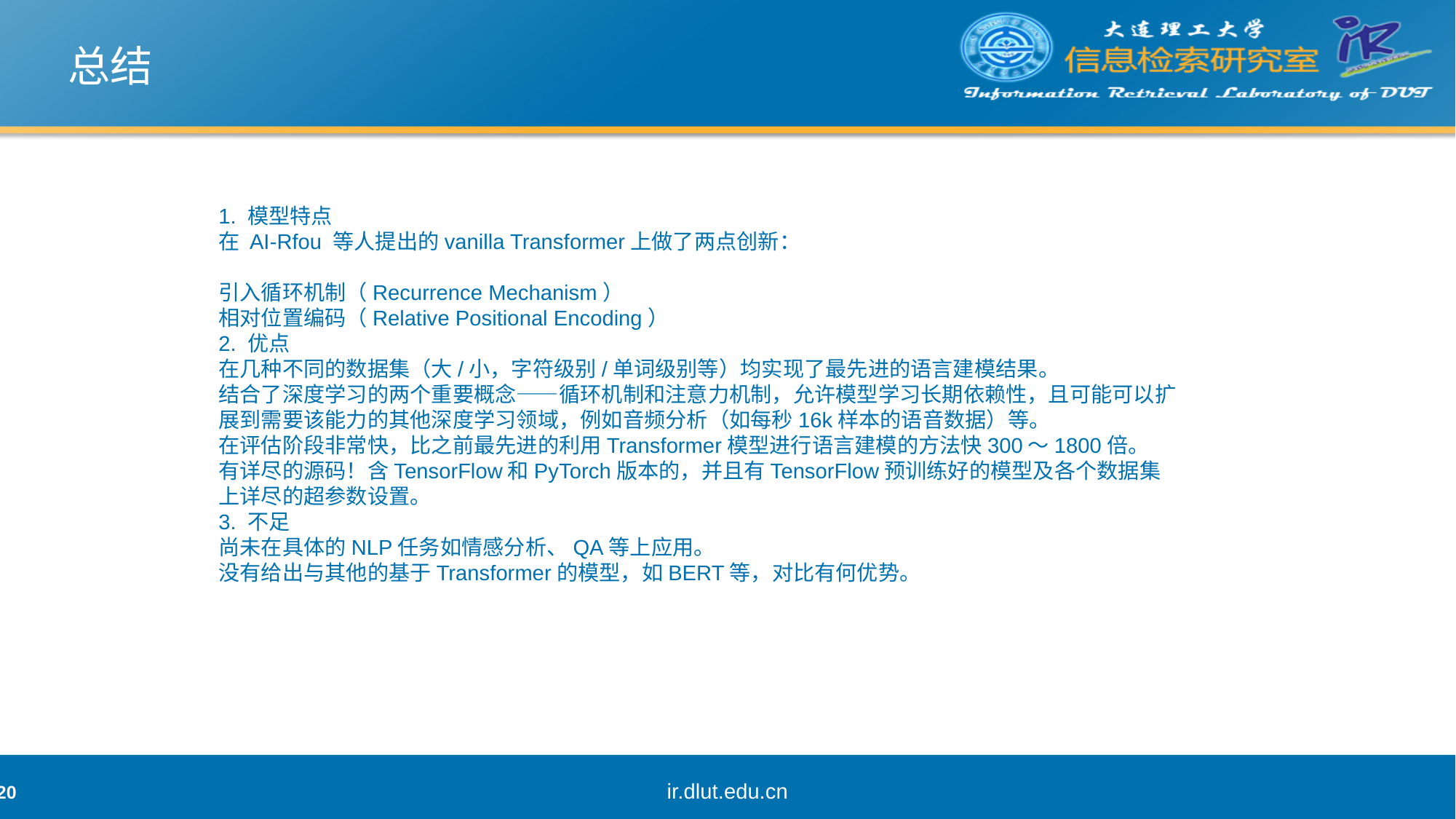

# 总结
1. 模型特点
在 AI-Rfou 等人提出的vanilla Transformer上做了两点创新：

引入循环机制（Recurrence Mechanism）
相对位置编码（Relative Positional Encoding）
2. 优点
在几种不同的数据集（大/小，字符级别/单词级别等）均实现了最先进的语言建模结果。
结合了深度学习的两个重要概念——循环机制和注意力机制，允许模型学习长期依赖性，且可能可以扩展到需要该能力的其他深度学习领域，例如音频分析（如每秒16k样本的语音数据）等。
在评估阶段非常快，比之前最先进的利用Transformer模型进行语言建模的方法快300～1800倍。
有详尽的源码！含TensorFlow和PyTorch版本的，并且有TensorFlow预训练好的模型及各个数据集上详尽的超参数设置。
3. 不足
尚未在具体的NLP任务如情感分析、QA等上应用。
没有给出与其他的基于Transformer的模型，如BERT等，对比有何优势。